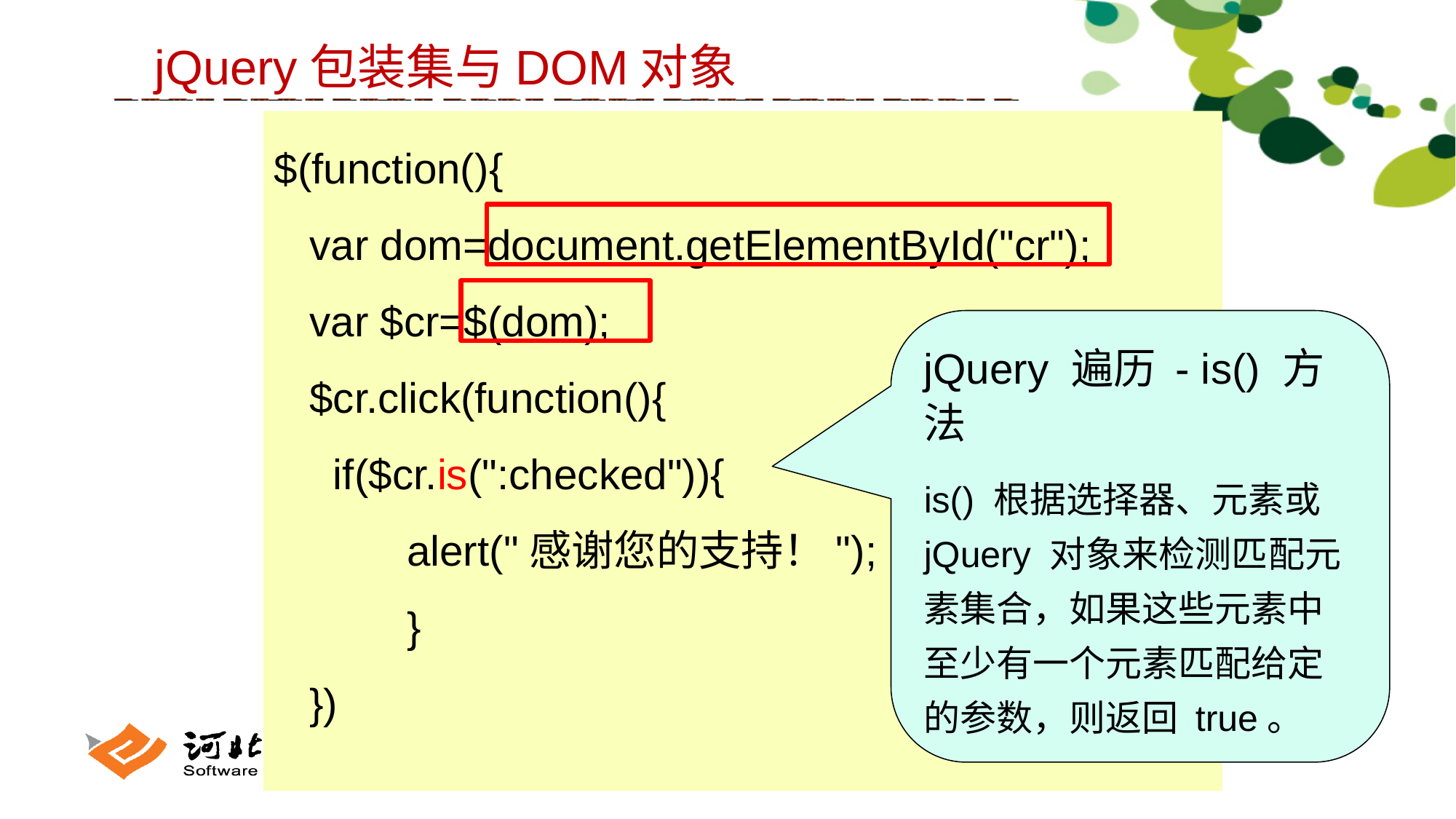

jQuery包装集与DOM对象
$(function(){
   var dom=document.getElementById("cr");
   var $cr=$(dom);
   $cr.click(function(){
     if($cr.is(":checked")){
	  alert("感谢您的支持！");
	  }
   })

jQuery 遍历 - is() 方法
is() 根据选择器、元素或 jQuery 对象来检测匹配元素集合，如果这些元素中至少有一个元素匹配给定的参数，则返回 true。